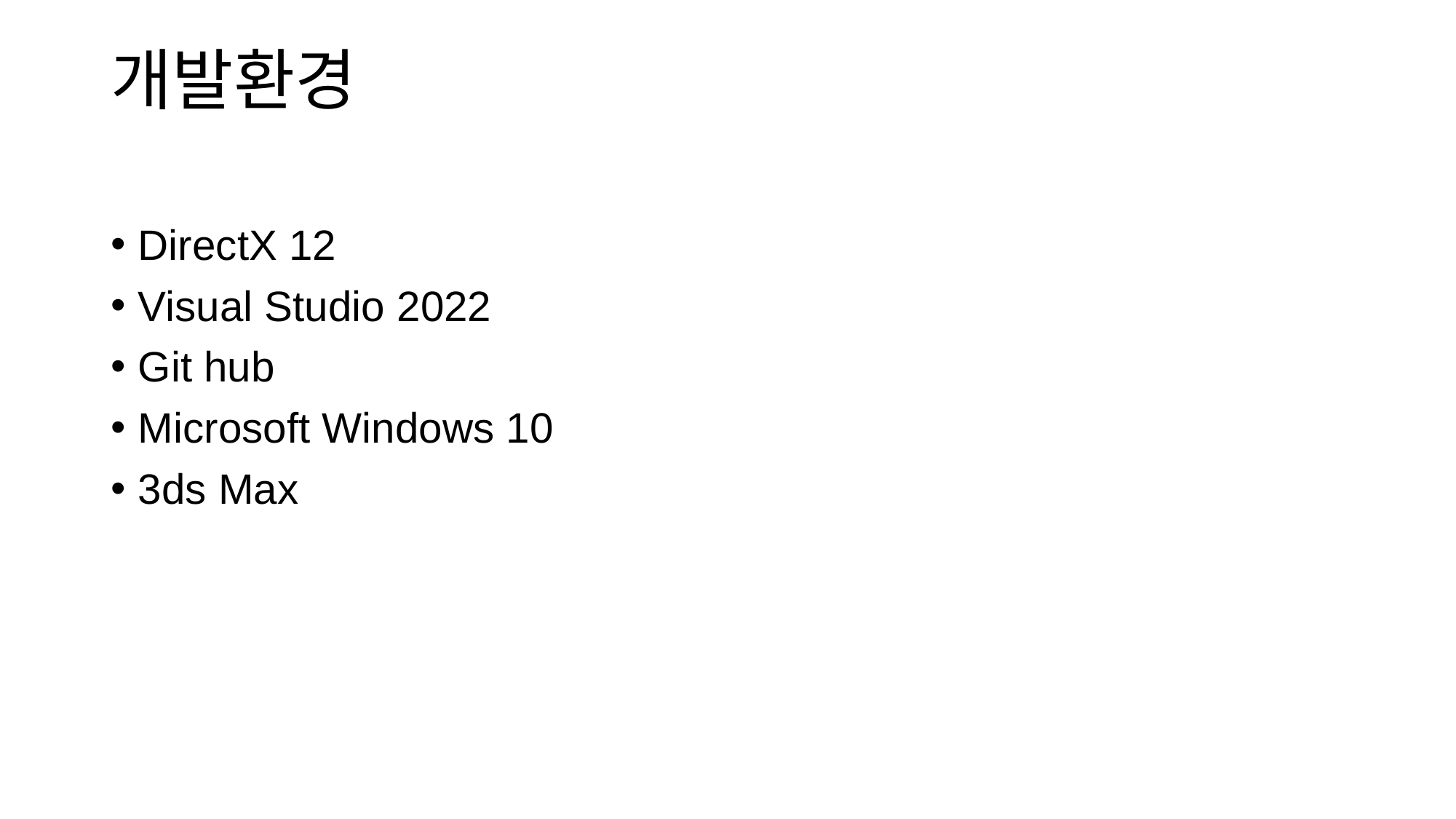

# 개발환경
DirectX 12
Visual Studio 2022
Git hub
Microsoft Windows 10
3ds Max